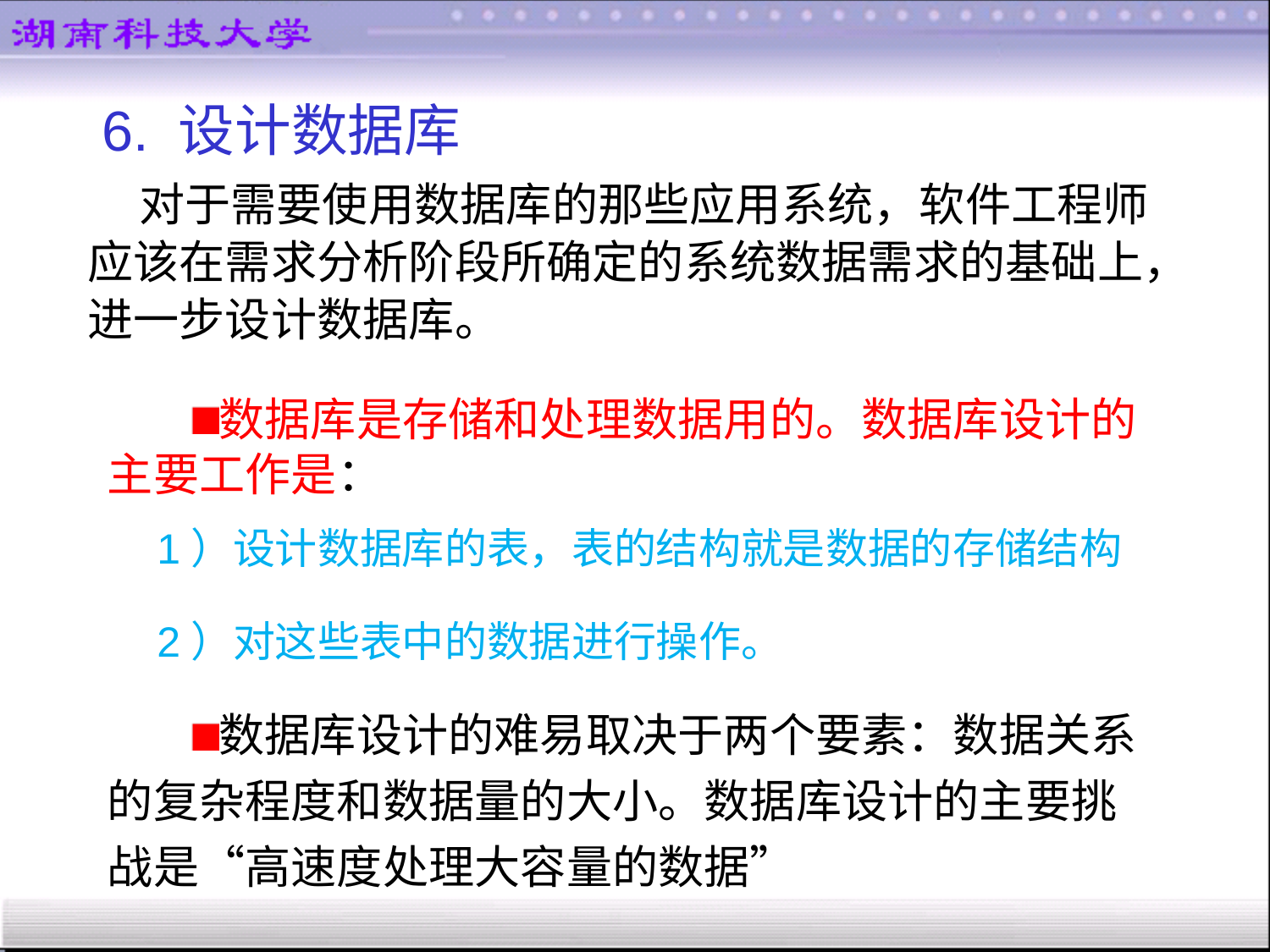

6. 设计数据库
    对于需要使用数据库的那些应用系统，软件工程师应该在需求分析阶段所确定的系统数据需求的基础上，进一步设计数据库。
数据库是存储和处理数据用的。数据库设计的主要工作是：
1）设计数据库的表，表的结构就是数据的存储结构
2）对这些表中的数据进行操作。
数据库设计的难易取决于两个要素：数据关系的复杂程度和数据量的大小。数据库设计的主要挑战是“高速度处理大容量的数据”